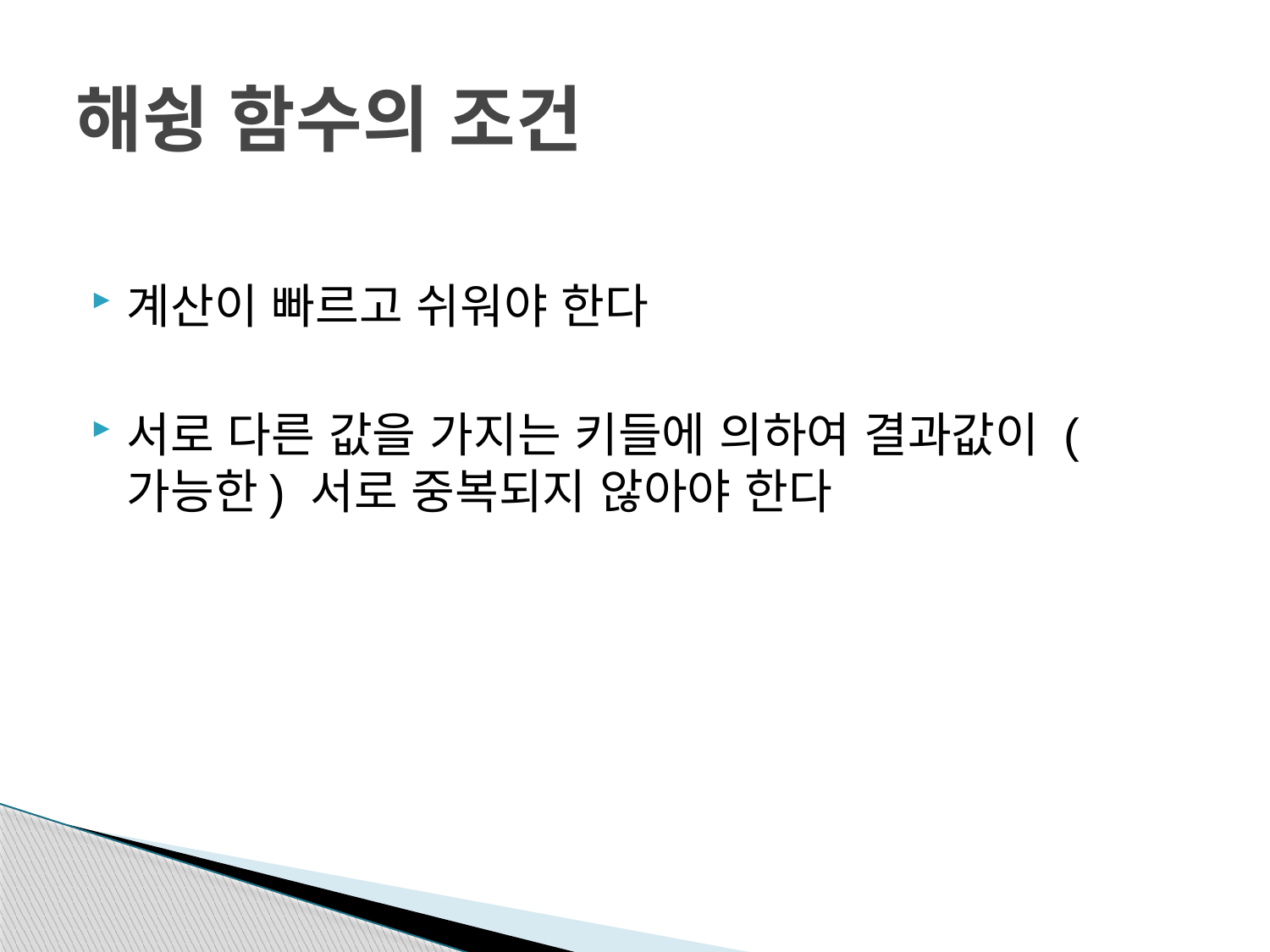

# 해슁 함수의 조건

계산이 빠르고 쉬워야 한다

서로 다른 값을 가지는 키들에 의하여 결과값이 (가능한) 서로 중복되지 않아야 한다